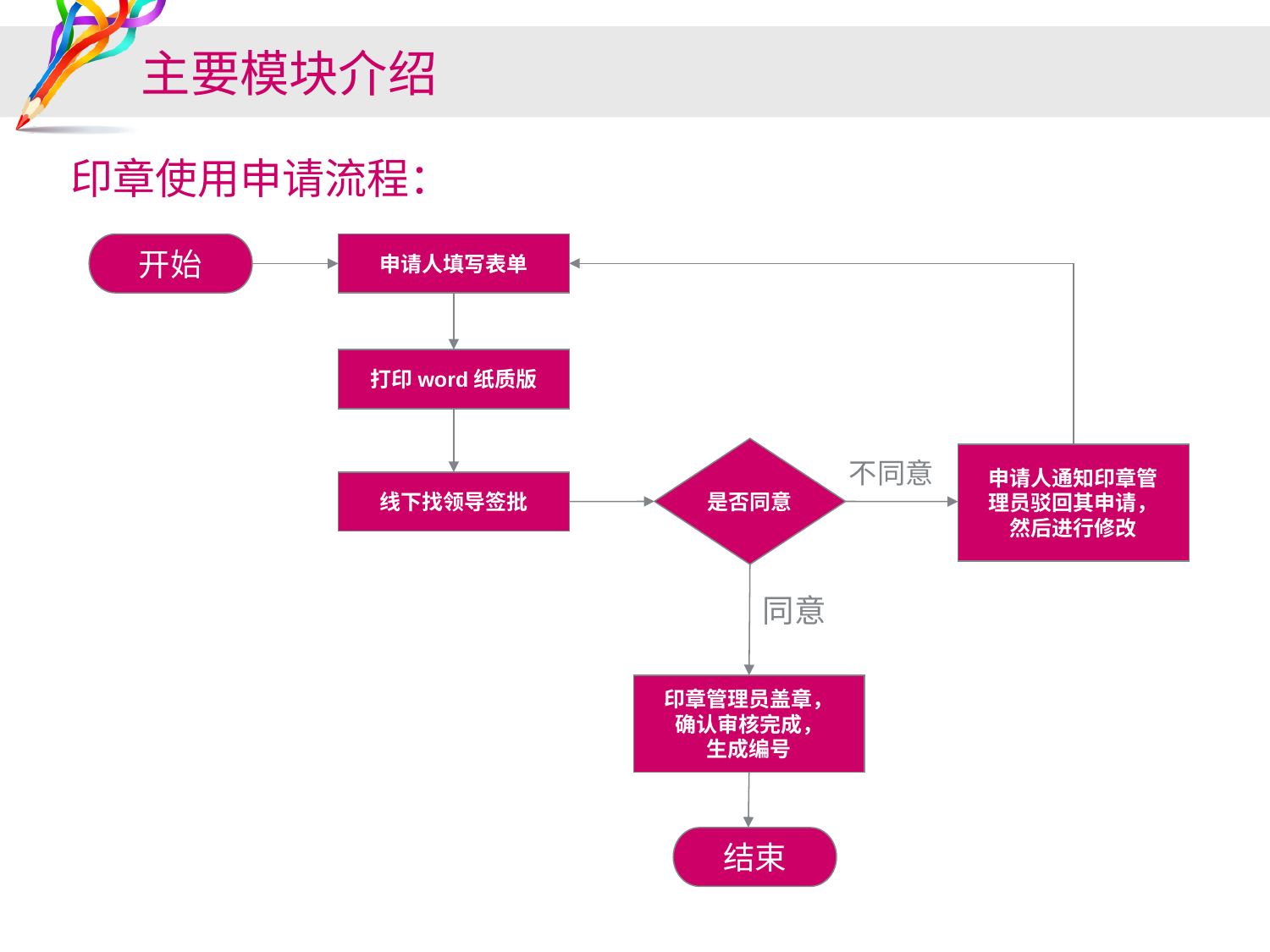

# 主要模块介绍
印章使用申请流程：
开始
申请人填写表单
打印word纸质版
是否同意
申请人通知印章管
理员驳回其申请，
然后进行修改
不同意
线下找领导签批
同意
印章管理员盖章，
确认审核完成，
生成编号
结束